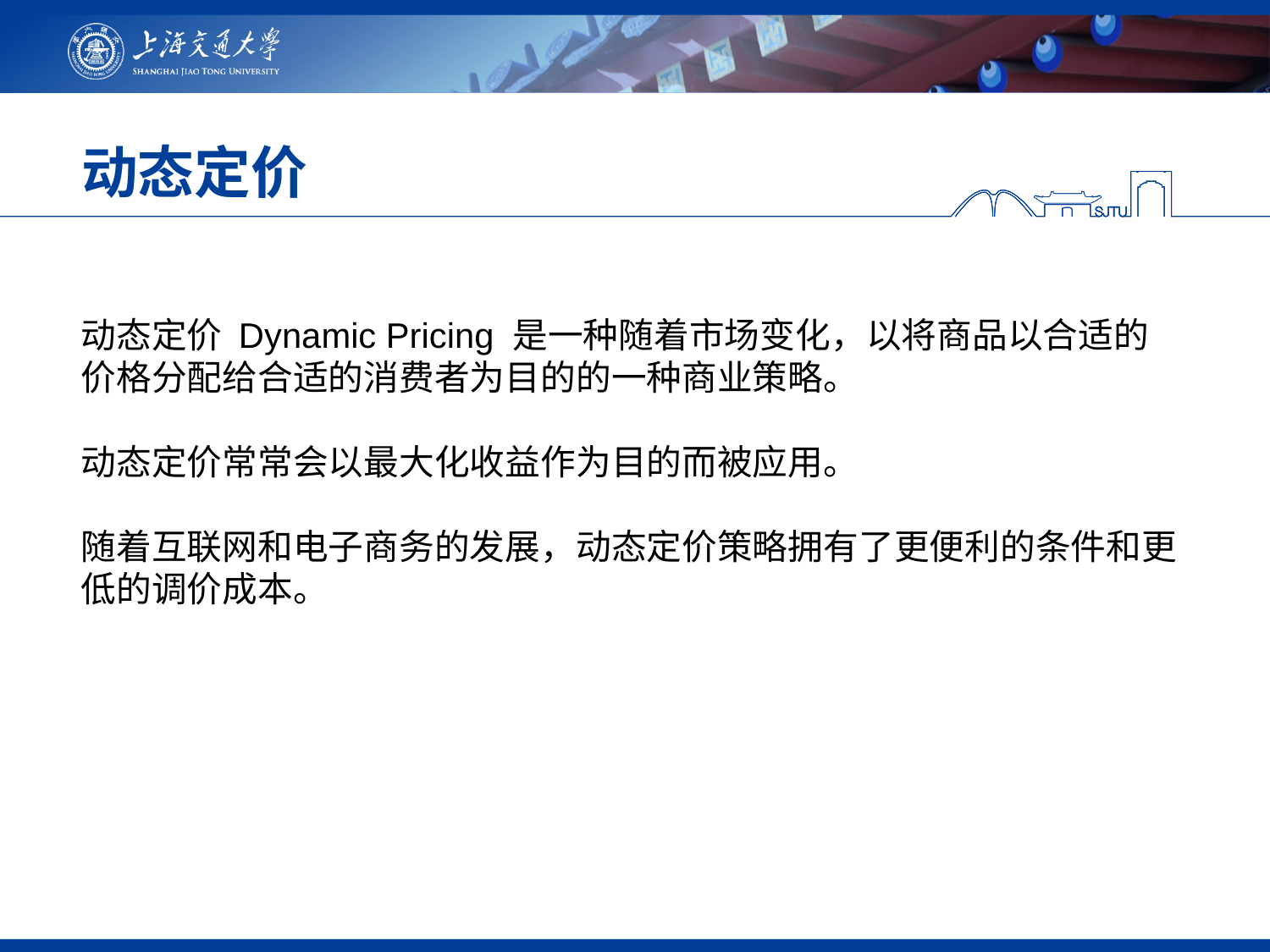

# 动态定价
动态定价 Dynamic Pricing 是一种随着市场变化，以将商品以合适的价格分配给合适的消费者为目的的一种商业策略。

动态定价常常会以最大化收益作为目的而被应用。

随着互联网和电子商务的发展，动态定价策略拥有了更便利的条件和更低的调价成本。